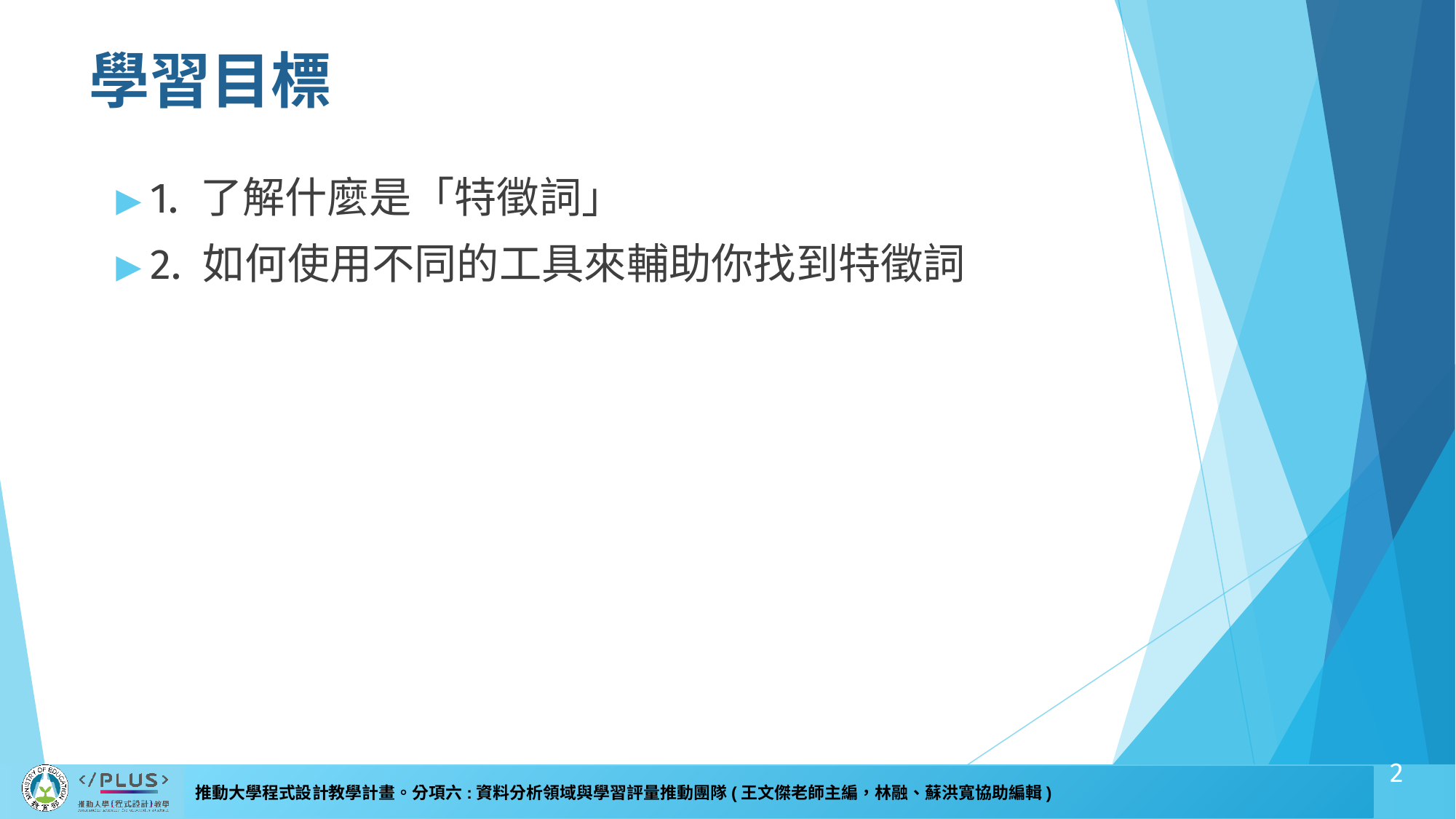

# 學習目標
1. 了解什麼是「特徵詞」
2. 如何使用不同的工具來輔助你找到特徵詞
2